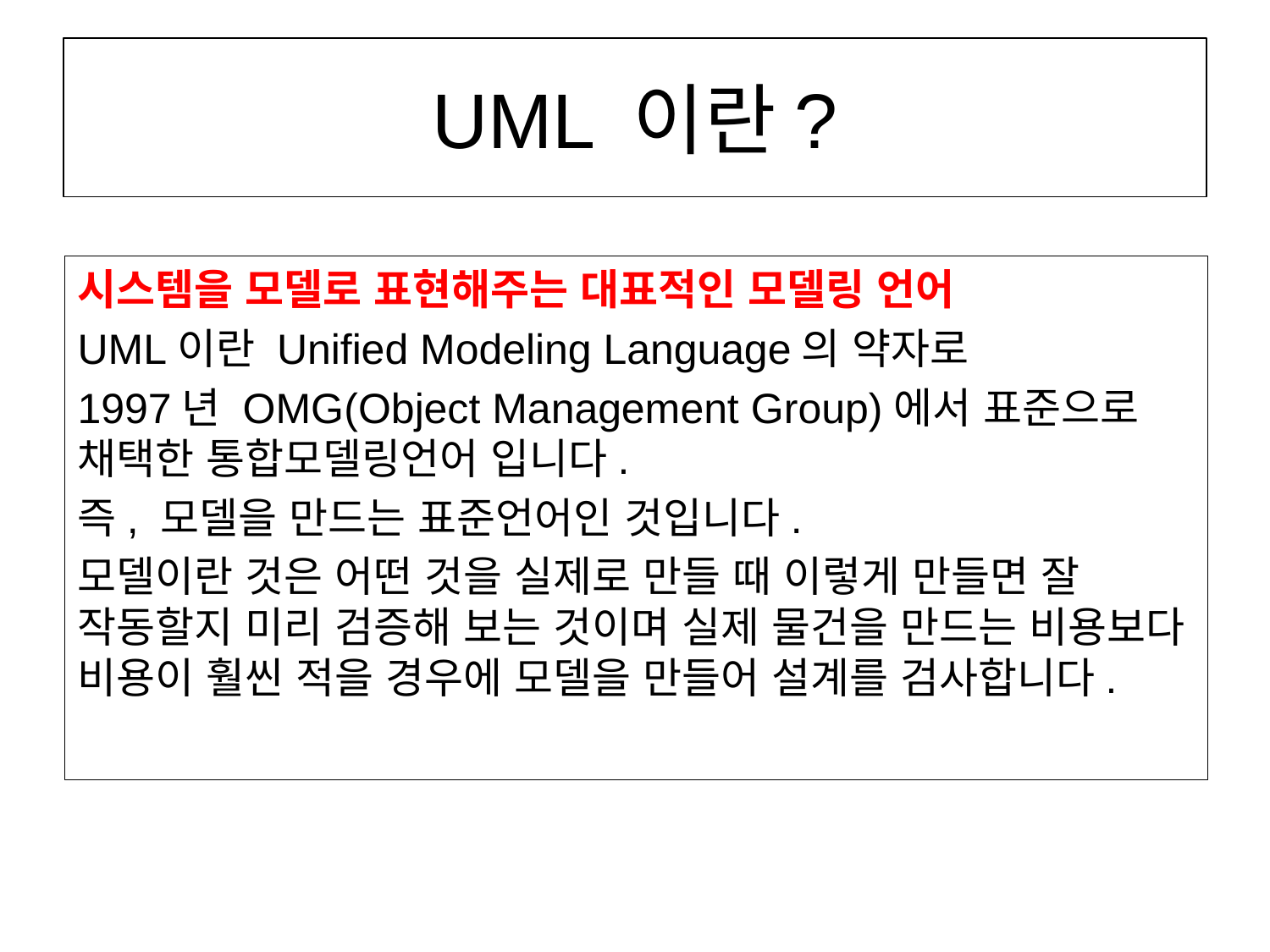

# UML 이란?
시스템을 모델로 표현해주는 대표적인 모델링 언어
UML이란 Unified Modeling Language의 약자로
1997년 OMG(Object Management Group)에서 표준으로 채택한 통합모델링언어 입니다.
즉, 모델을 만드는 표준언어인 것입니다.
모델이란 것은 어떤 것을 실제로 만들 때 이렇게 만들면 잘 작동할지 미리 검증해 보는 것이며 실제 물건을 만드는 비용보다 비용이 훨씬 적을 경우에 모델을 만들어 설계를 검사합니다.